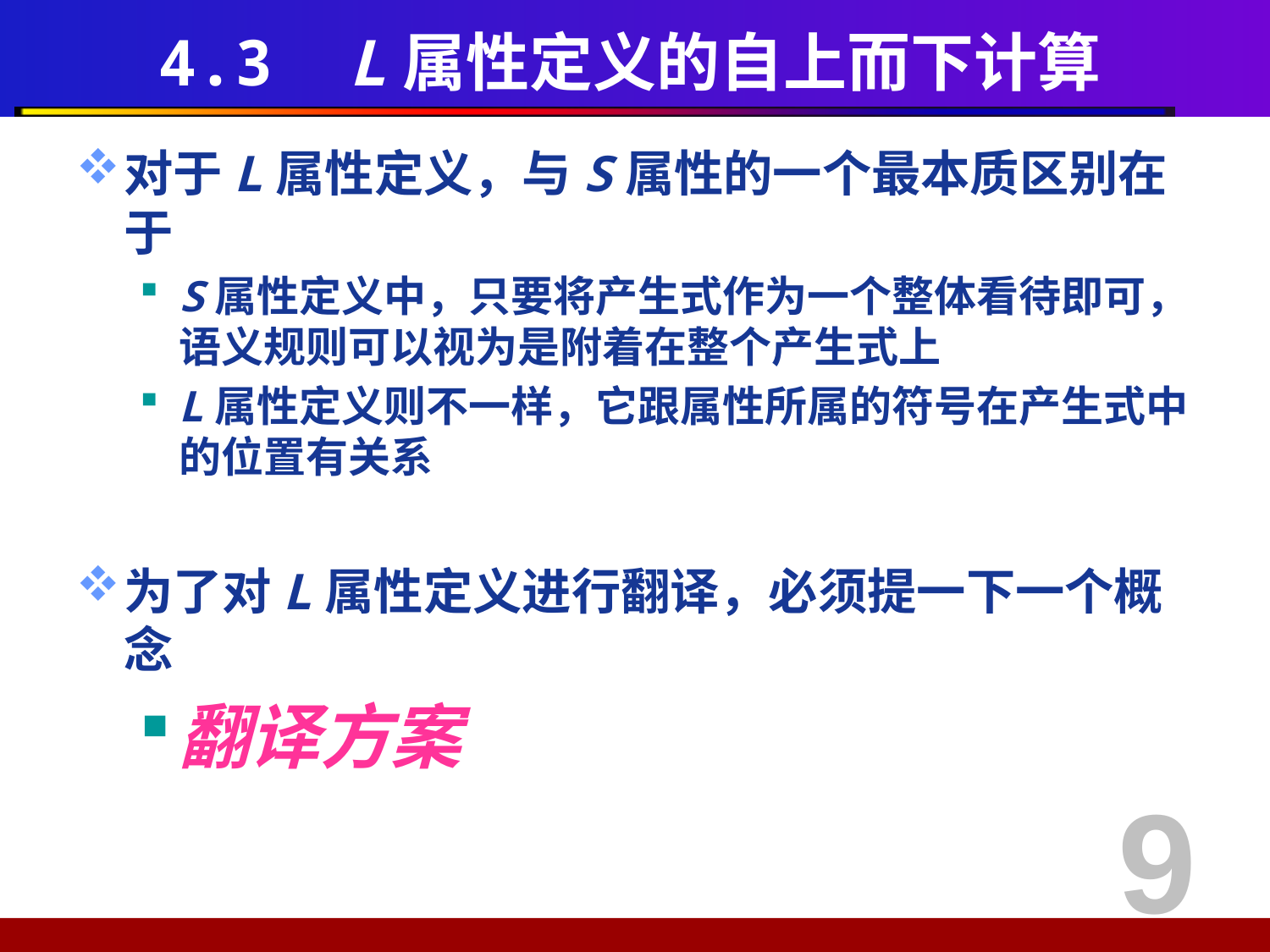

# 4.3  L属性定义的自上而下计算
对于L属性定义，与S属性的一个最本质区别在于
S属性定义中，只要将产生式作为一个整体看待即可，语义规则可以视为是附着在整个产生式上
L属性定义则不一样，它跟属性所属的符号在产生式中的位置有关系

为了对L属性定义进行翻译，必须提一下一个概念
翻译方案
9